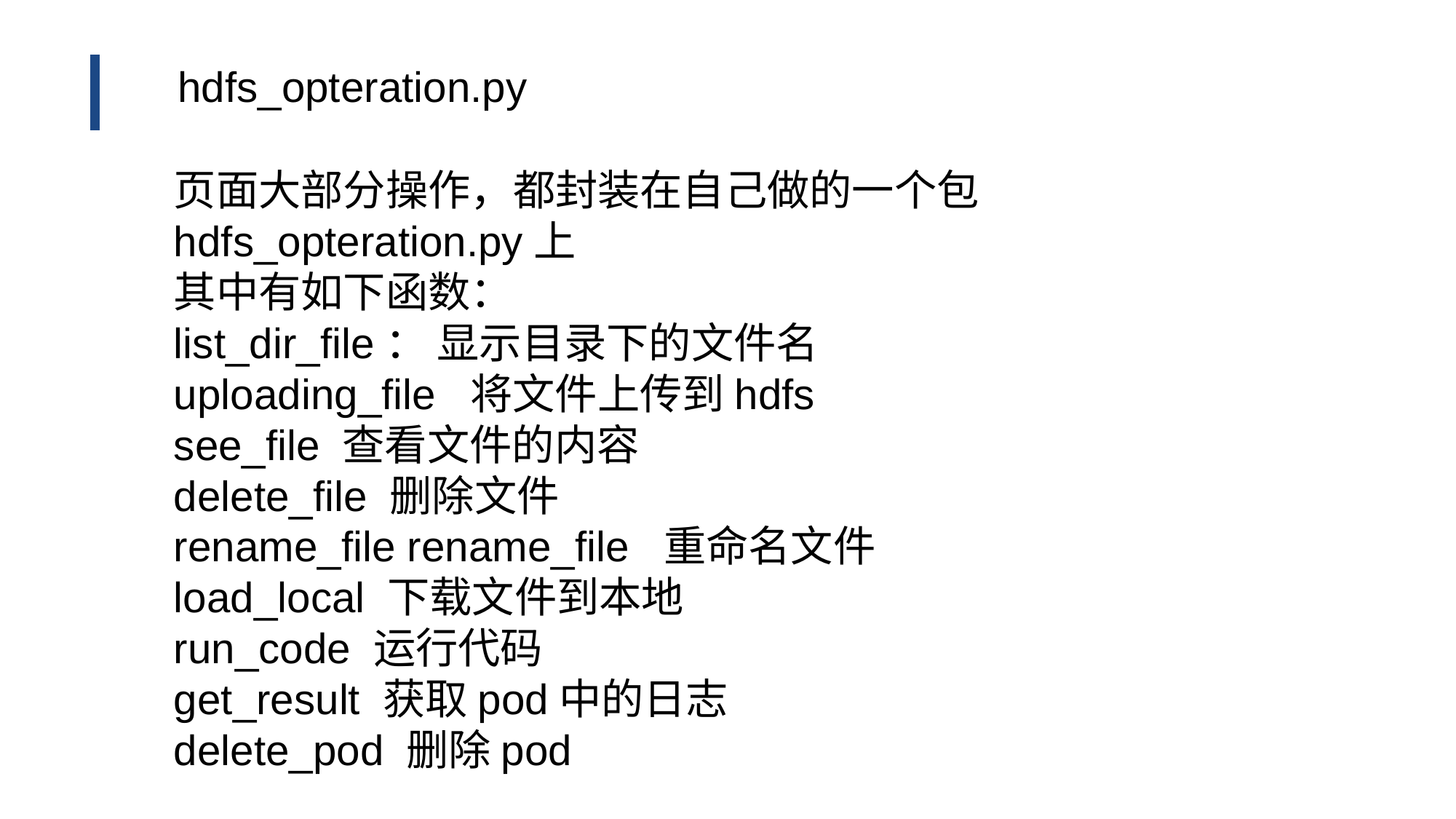

hdfs_opteration.py
页面大部分操作，都封装在自己做的一个包hdfs_opteration.py上
其中有如下函数：
list_dir_file： 显示目录下的文件名
uploading_file  将文件上传到hdfs
see_file 查看文件的内容
delete_file 删除文件
rename_file rename_file  重命名文件
load_local 下载文件到本地
run_code 运行代码
get_result 获取pod中的日志
delete_pod 删除pod